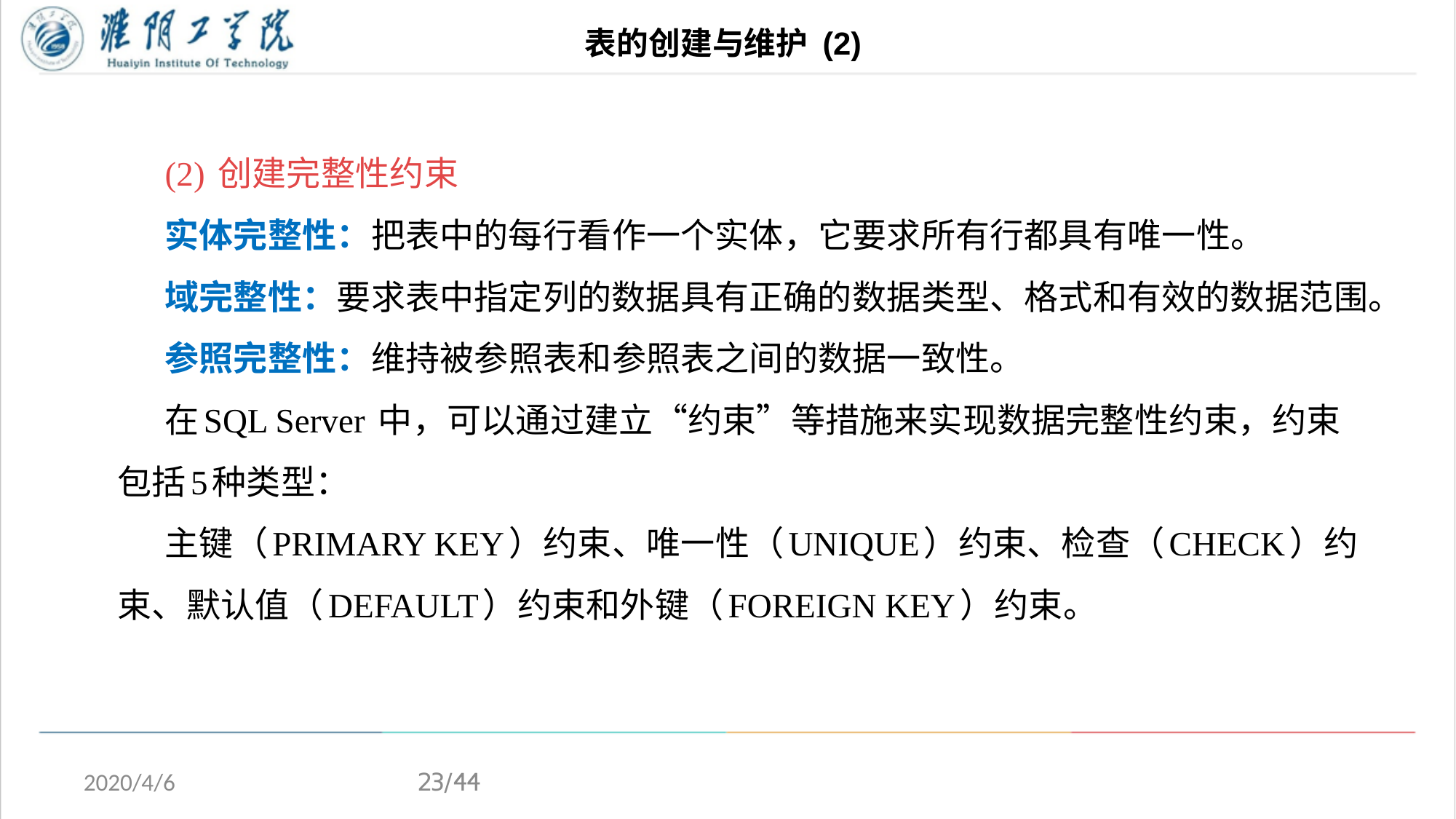

# 表的创建与维护 (2)
(2) 创建完整性约束
实体完整性：把表中的每行看作一个实体，它要求所有行都具有唯一性。
域完整性：要求表中指定列的数据具有正确的数据类型、格式和有效的数据范围。
参照完整性：维持被参照表和参照表之间的数据一致性。
在SQL Server 中，可以通过建立“约束”等措施来实现数据完整性约束，约束包括5种类型：
主键（PRIMARY KEY）约束、唯一性（UNIQUE）约束、检查（CHECK）约束、默认值（DEFAULT）约束和外键（FOREIGN KEY）约束。
23/44
2020/4/6